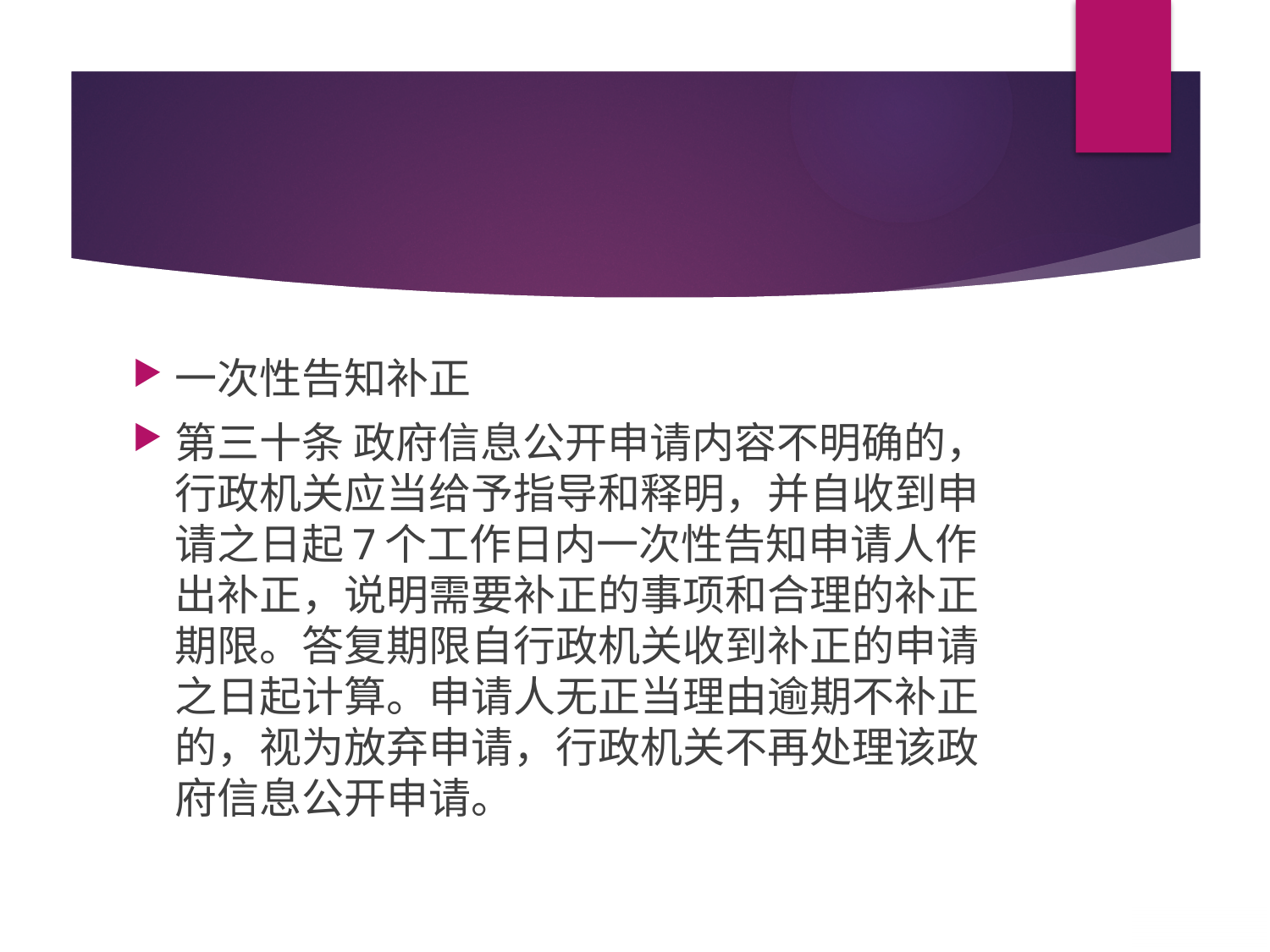

#
一次性告知补正
第三十条 政府信息公开申请内容不明确的，行政机关应当给予指导和释明，并自收到申请之日起7个工作日内一次性告知申请人作出补正，说明需要补正的事项和合理的补正期限。答复期限自行政机关收到补正的申请之日起计算。申请人无正当理由逾期不补正的，视为放弃申请，行政机关不再处理该政府信息公开申请。